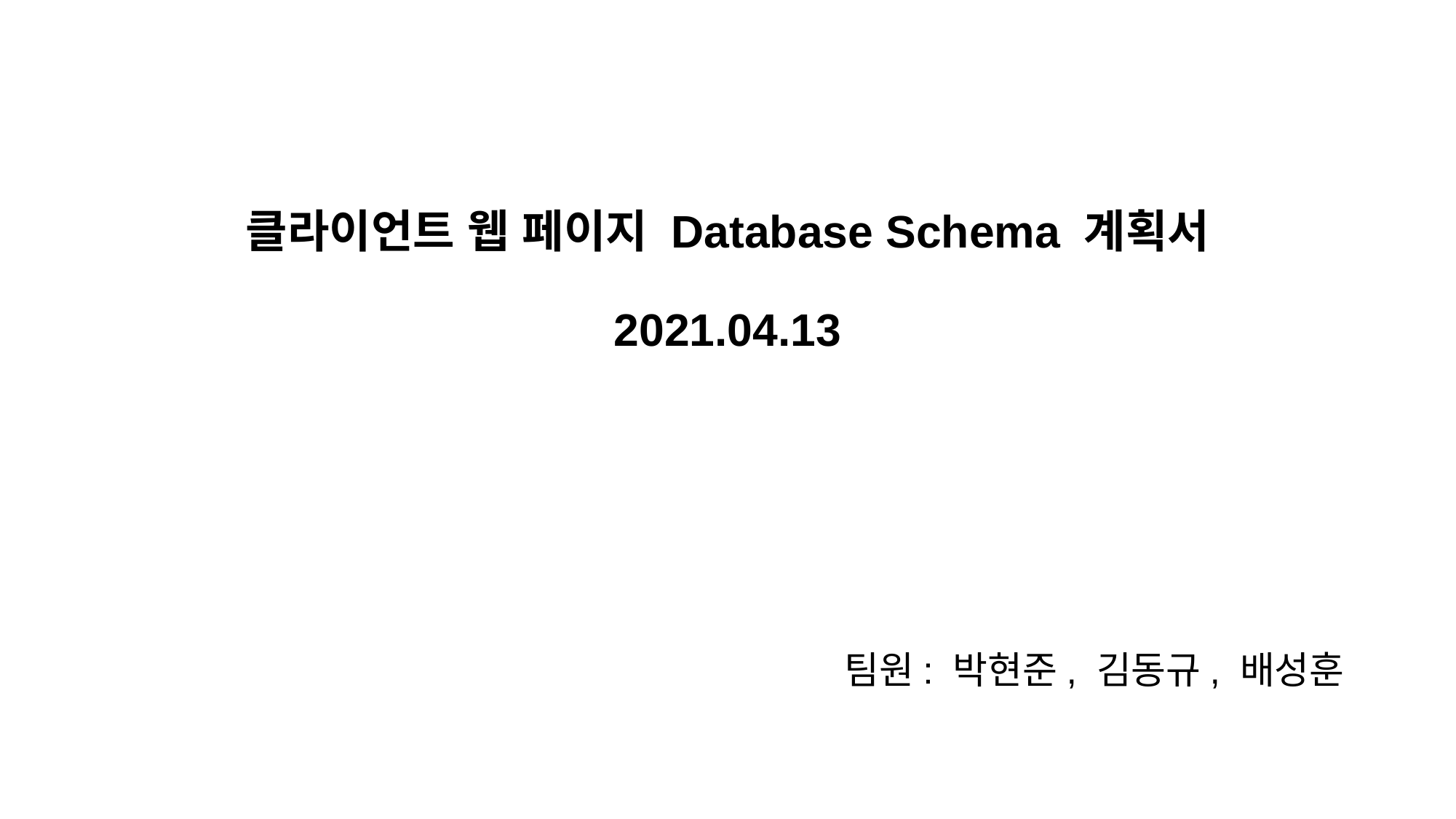

# 클라이언트 웹 페이지 Database Schema 계획서 2021.04.13
팀원: 박현준, 김동규, 배성훈